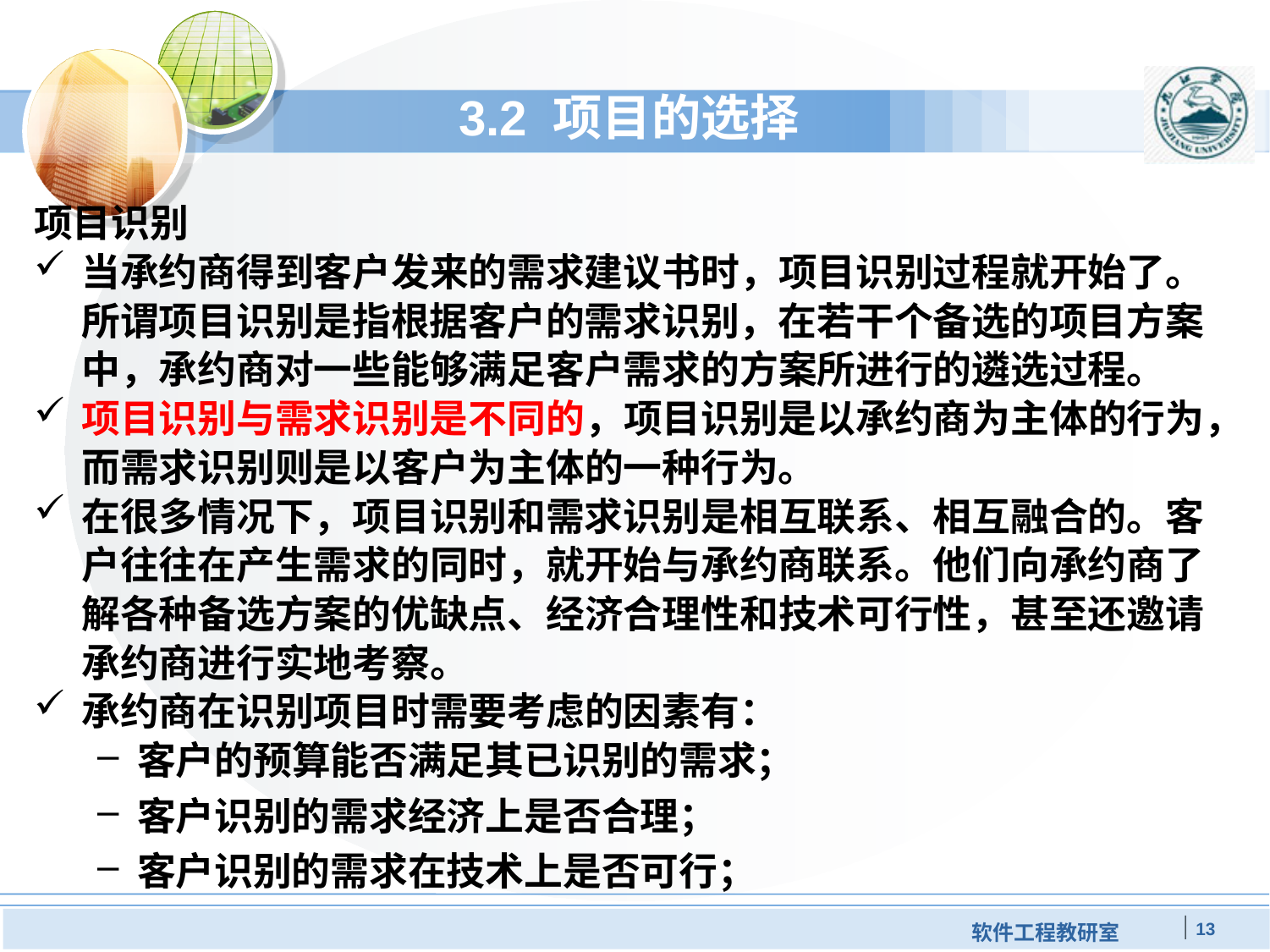

# 3.2 项目的选择
项目识别
当承约商得到客户发来的需求建议书时，项目识别过程就开始了。所谓项目识别是指根据客户的需求识别，在若干个备选的项目方案中，承约商对一些能够满足客户需求的方案所进行的遴选过程。
项目识别与需求识别是不同的，项目识别是以承约商为主体的行为，而需求识别则是以客户为主体的一种行为。
在很多情况下，项目识别和需求识别是相互联系、相互融合的。客户往往在产生需求的同时，就开始与承约商联系。他们向承约商了解各种备选方案的优缺点、经济合理性和技术可行性，甚至还邀请承约商进行实地考察。
承约商在识别项目时需要考虑的因素有：
客户的预算能否满足其已识别的需求；
客户识别的需求经济上是否合理；
客户识别的需求在技术上是否可行；